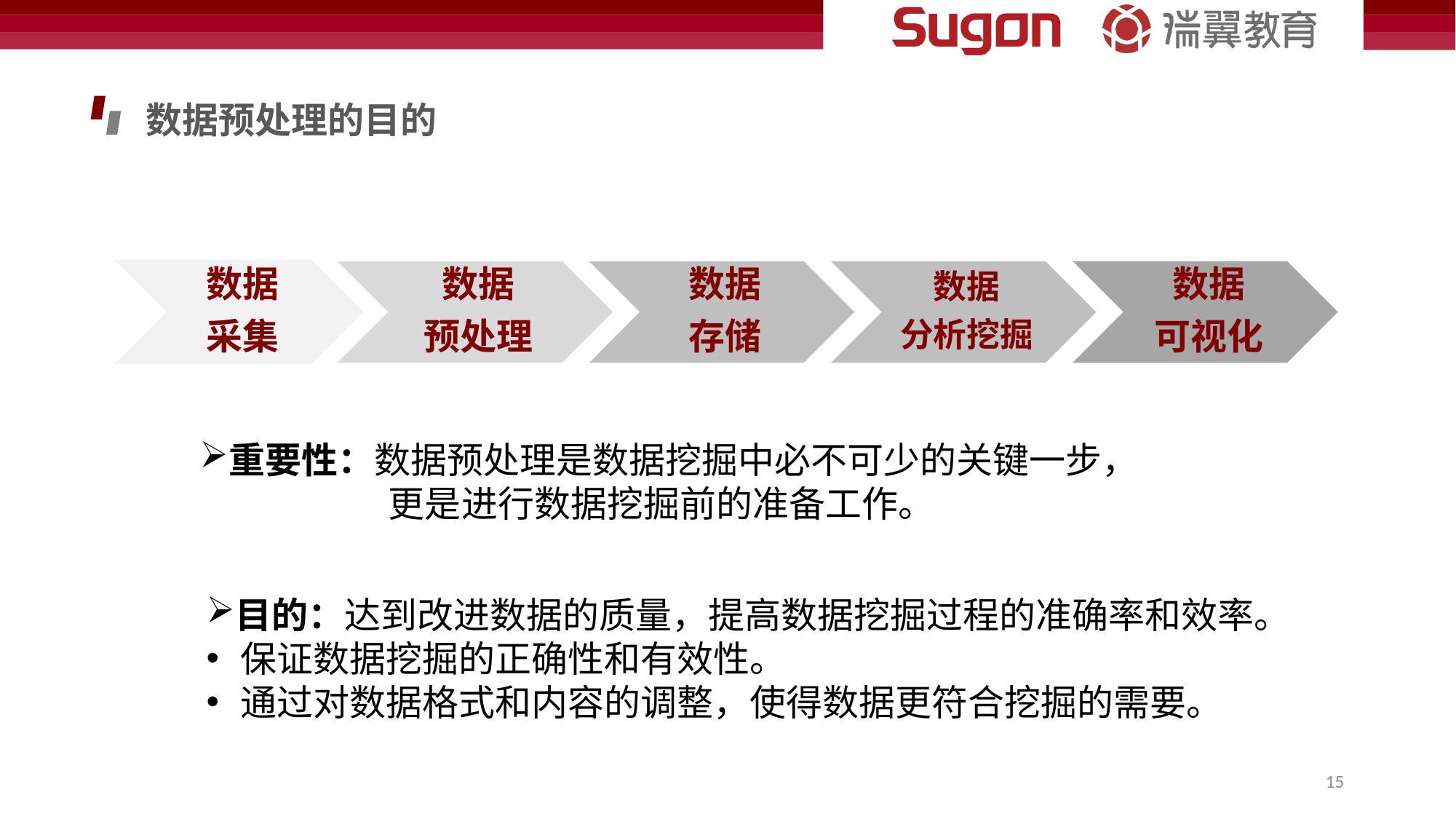

数据预处理的目的

数据
采集

数据
预处理

数据
存储

数据
分析挖掘

数据
可视化
重要性：数据预处理是数据挖掘中必不可少的关键一步，
                      更是进行数据挖掘前的准备工作。

目的：达到改进数据的质量，提高数据挖掘过程的准确率和效率。
保证数据挖掘的正确性和有效性。
通过对数据格式和内容的调整，使得数据更符合挖掘的需要。
15